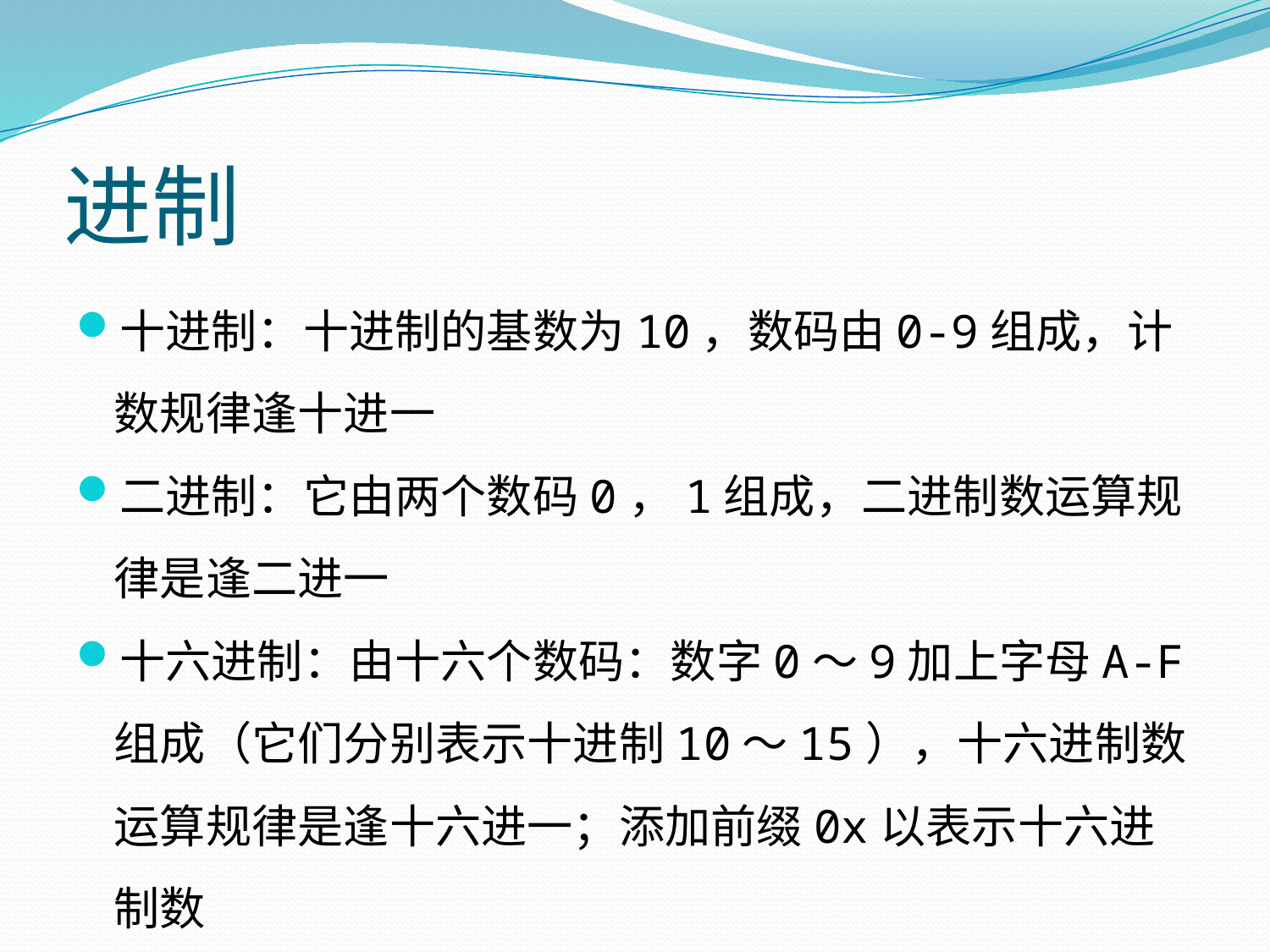

# 进制
十进制：十进制的基数为10，数码由0-9组成，计数规律逢十进一
二进制：它由两个数码0，1组成，二进制数运算规律是逢二进一
十六进制：由十六个数码：数字0～9加上字母A-F组成（它们分别表示十进制10～15），十六进制数运算规律是逢十六进一；添加前缀0x以表示十六进制数